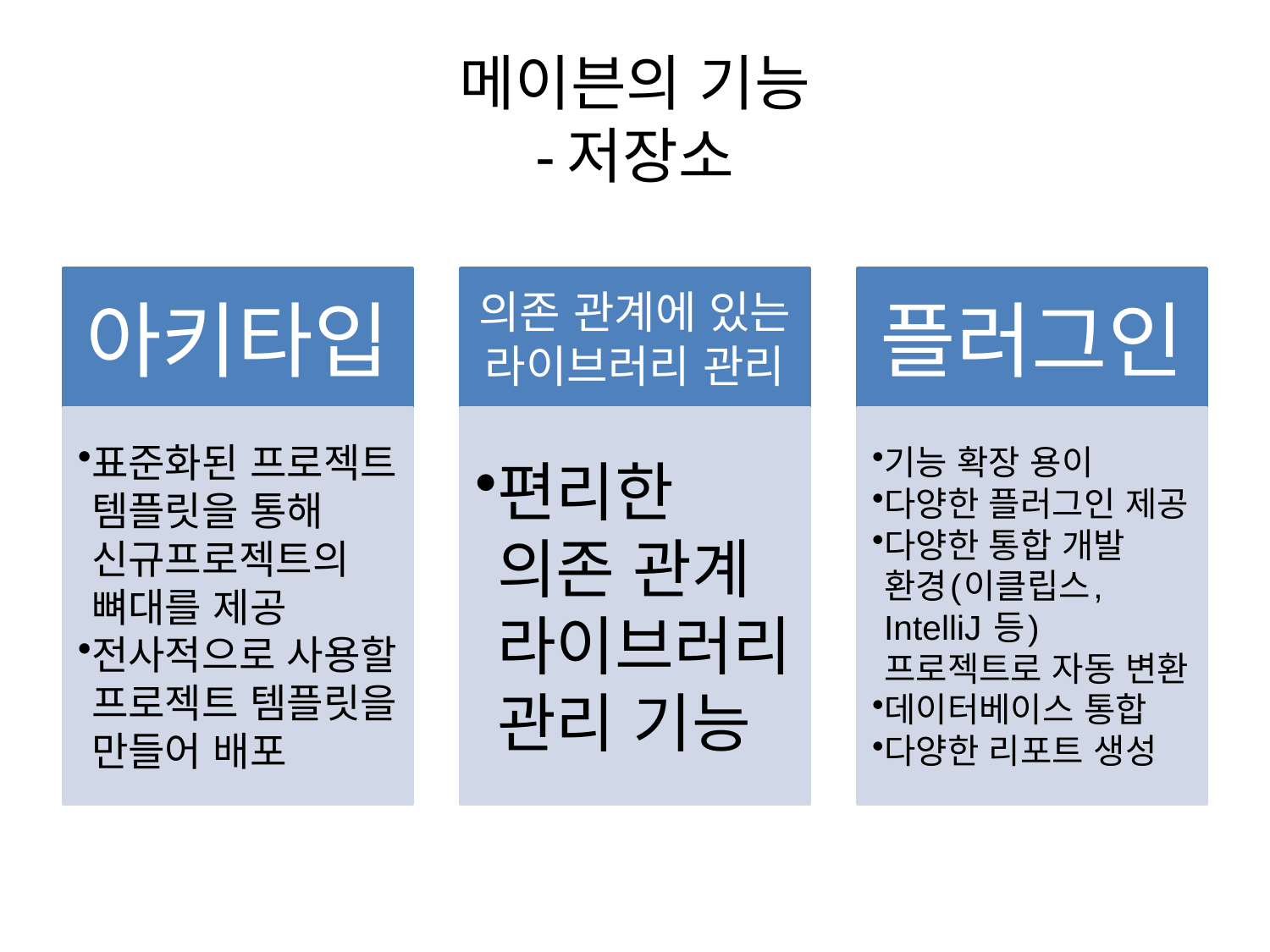

# 메이븐의 기능 -저장소
아키타입
표준화된 프로젝트 템플릿을 통해 신규프로젝트의 뼈대를 제공
의존 관계에 있는 라이브러리 관리
편리한 의존 관계 라이브러리 관리 기능
플러그인
기능 확장 용이
다양한 통합 개발 환경(이클립스, IntelliJ 등) 프로젝트로 자동 변환
데이터베이스 통합
다양한 리포트 생성
다양한 플러그인 제공
전사적으로 사용할 프로젝트 템플릿을 만들어 배포